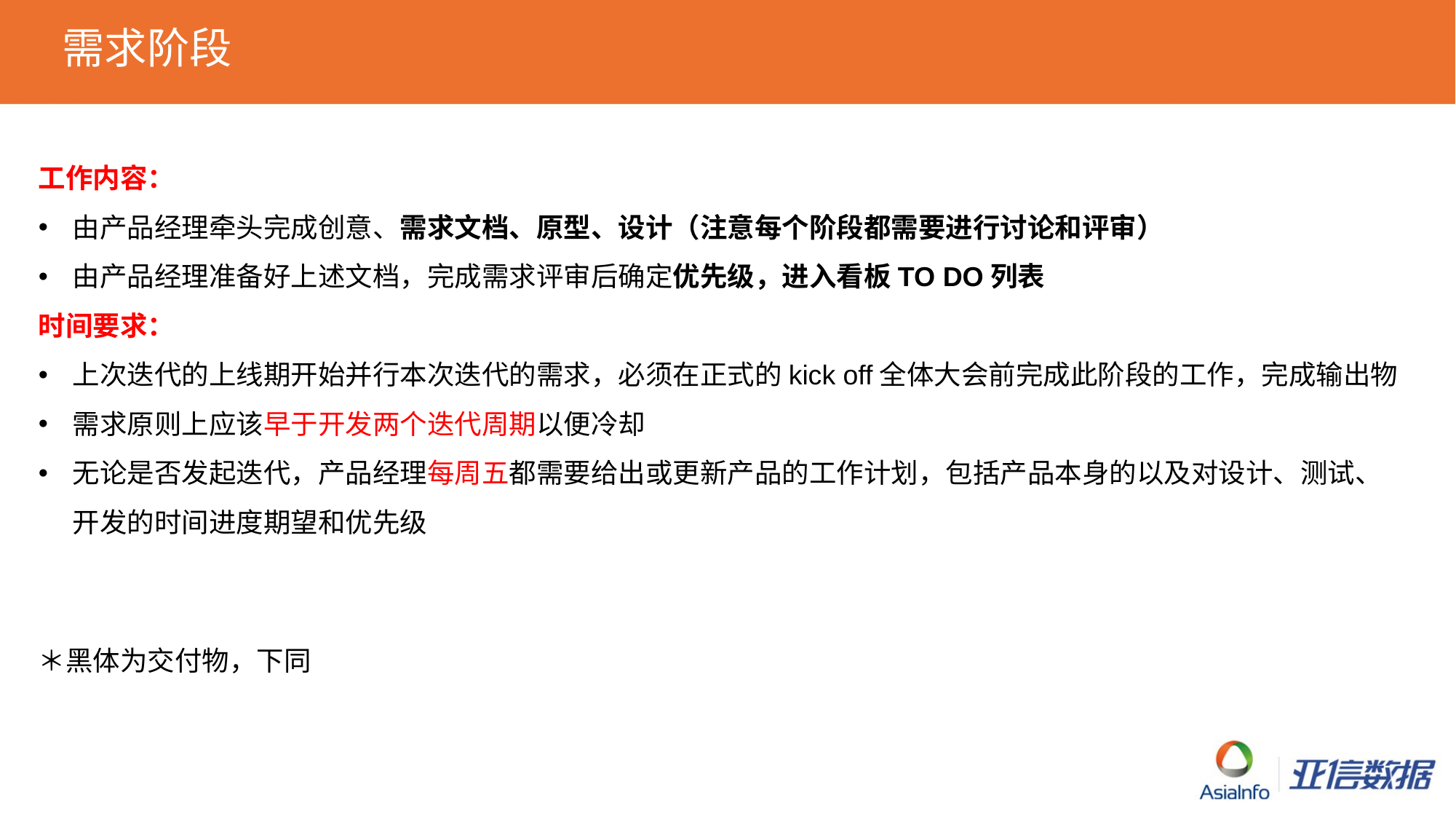

# 需求阶段
工作内容：
由产品经理牵头完成创意、需求文档、原型、设计（注意每个阶段都需要进行讨论和评审）
由产品经理准备好上述文档，完成需求评审后确定优先级，进入看板TO DO列表
时间要求：
上次迭代的上线期开始并行本次迭代的需求，必须在正式的kick off全体大会前完成此阶段的工作，完成输出物
需求原则上应该早于开发两个迭代周期以便冷却
无论是否发起迭代，产品经理每周五都需要给出或更新产品的工作计划，包括产品本身的以及对设计、测试、开发的时间进度期望和优先级
＊黑体为交付物，下同